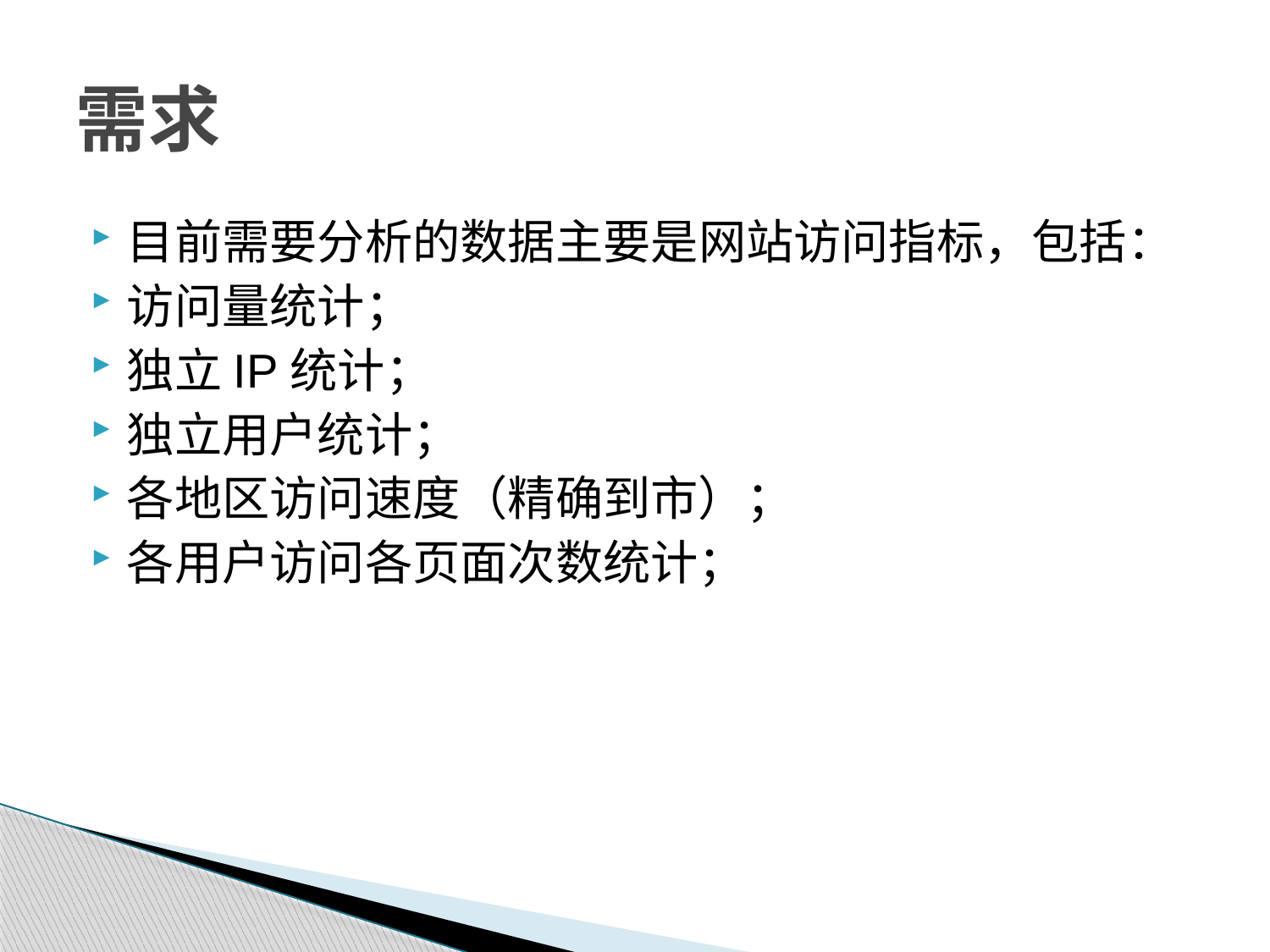

# 需求
目前需要分析的数据主要是网站访问指标，包括：
访问量统计；
独立IP统计；
独立用户统计；
各地区访问速度（精确到市）；
各用户访问各页面次数统计；